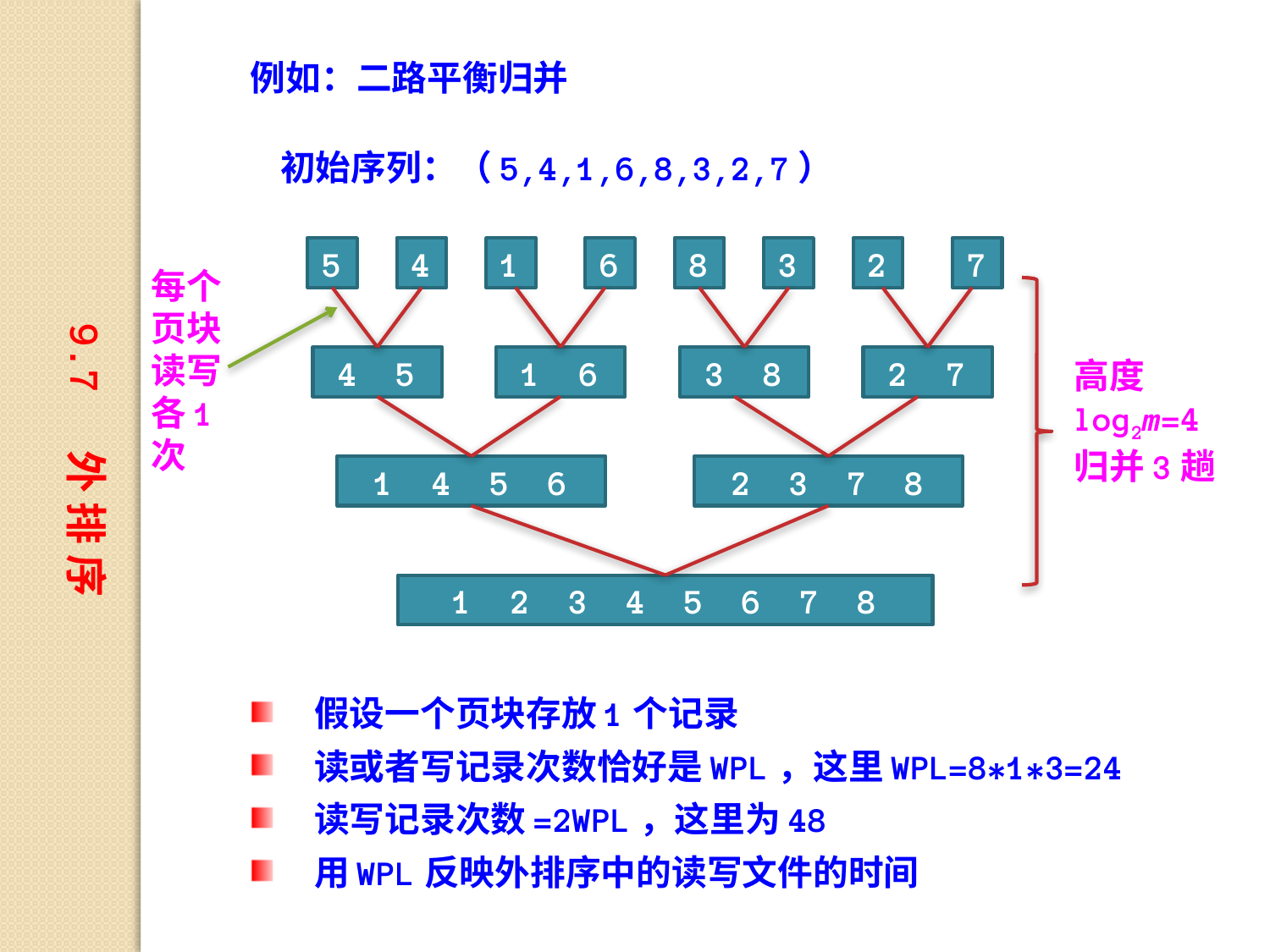

例如：二路平衡归并
初始序列：（5,4,1,6,8,3,2,7）
5
4
1
6
8
3
2
7
9.7  外 排 序
每个页块读写各1次

高度
log2m=4
归并3趟
4  5
2  7
1  6
3  8
1  4  5  6
2  3  7  8
1  2  3  4  5  6  7  8
假设一个页块存放1个记录
读或者写记录次数恰好是WPL，这里WPL=8*1*3=24
读写记录次数=2WPL，这里为48
用WPL反映外排序中的读写文件的时间